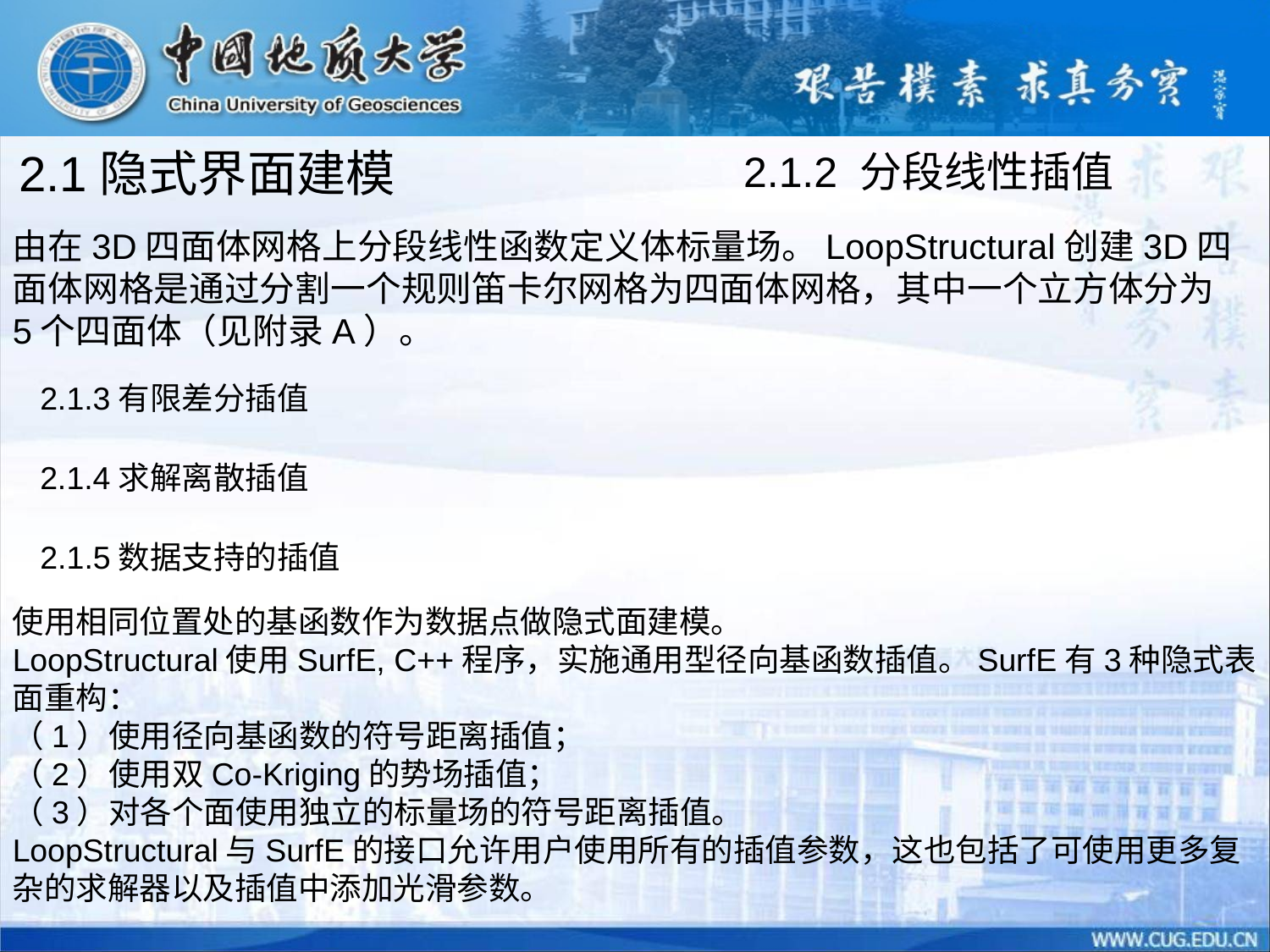

2.1隐式界面建模
2.1.2 分段线性插值
由在3D四面体网格上分段线性函数定义体标量场。LoopStructural创建3D四面体网格是通过分割一个规则笛卡尔网格为四面体网格，其中一个立方体分为5个四面体（见附录A）。
2.1.3有限差分插值
2.1.4求解离散插值
2.1.5数据支持的插值
使用相同位置处的基函数作为数据点做隐式面建模。
LoopStructural使用SurfE, C++程序，实施通用型径向基函数插值。SurfE有3种隐式表面重构：
（1）使用径向基函数的符号距离插值；
（2）使用双Co-Kriging的势场插值；
（3）对各个面使用独立的标量场的符号距离插值。
LoopStructural与SurfE的接口允许用户使用所有的插值参数，这也包括了可使用更多复杂的求解器以及插值中添加光滑参数。